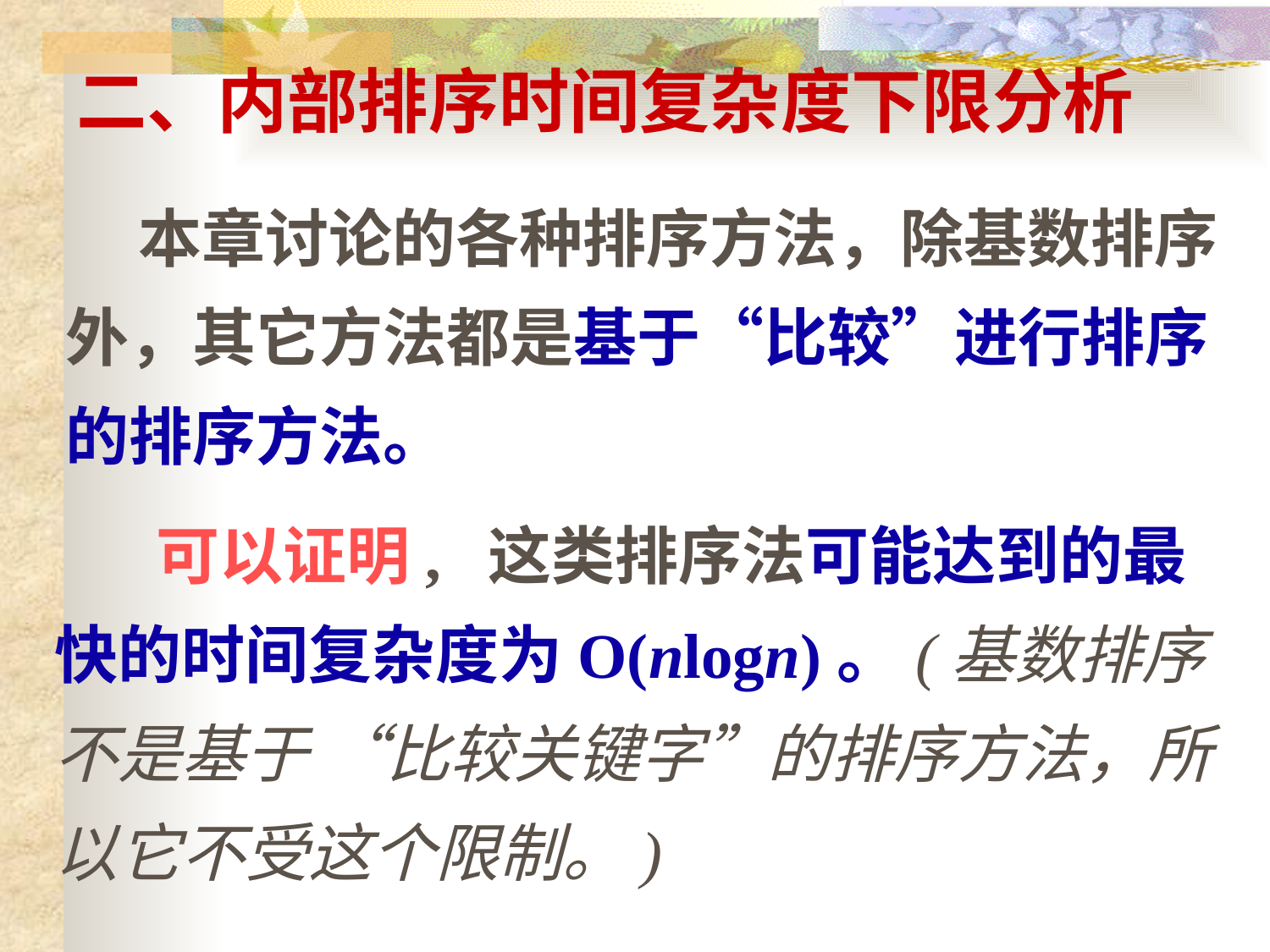

二、内部排序时间复杂度下限分析
    本章讨论的各种排序方法，除基数排序外，其它方法都是基于“比较”进行排序的排序方法。
      可以证明,  这类排序法可能达到的最快的时间复杂度为O(nlogn)。(基数排序不是基于 “比较关键字”的排序方法，所以它不受这个限制。)